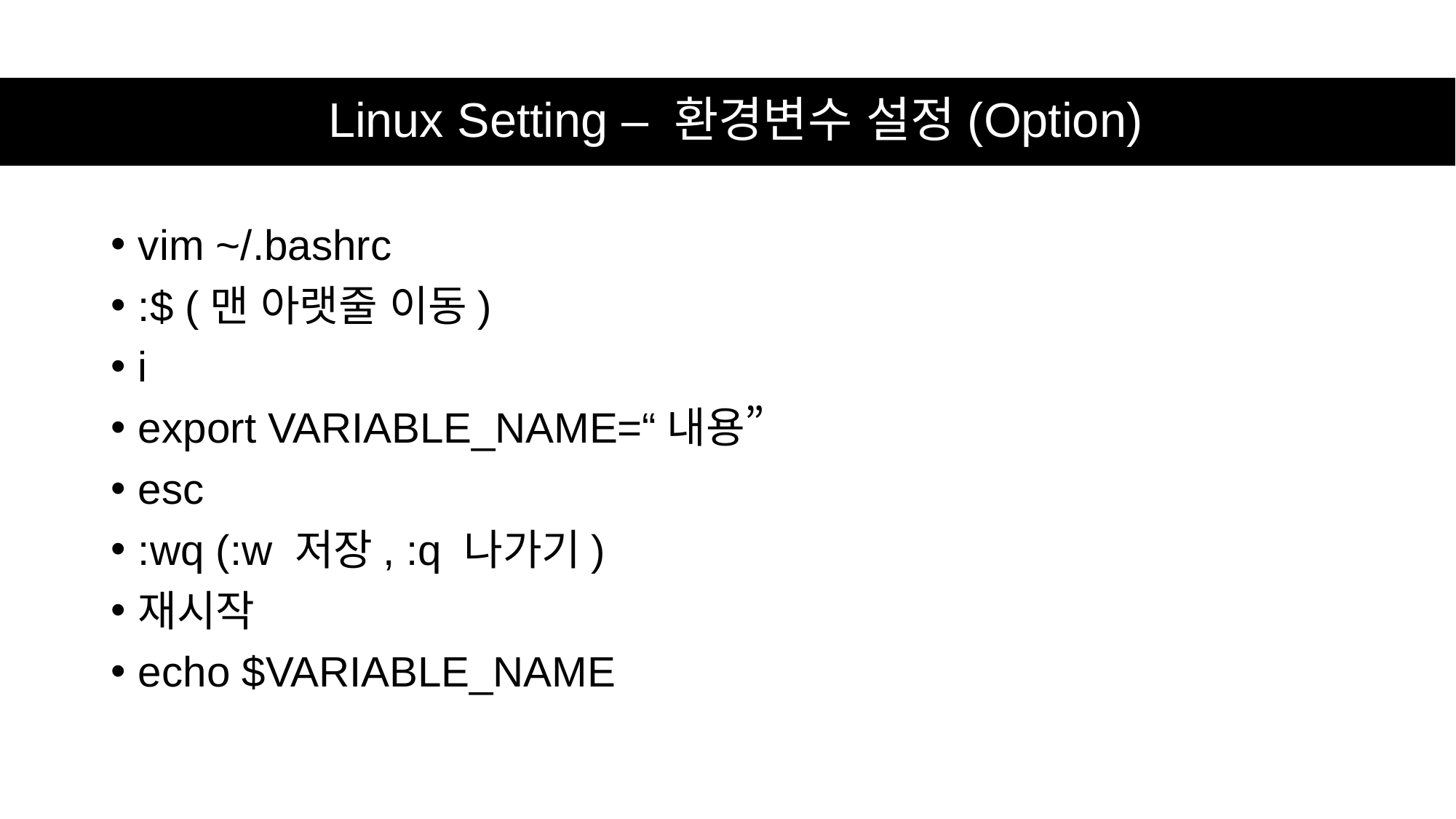

# Linux Setting – 환경변수 설정(Option)

vim ~/.bashrc
:$ (맨 아랫줄 이동)
i
export VARIABLE_NAME=“내용”
esc
:wq (:w 저장, :q 나가기)
재시작
echo $VARIABLE_NAME